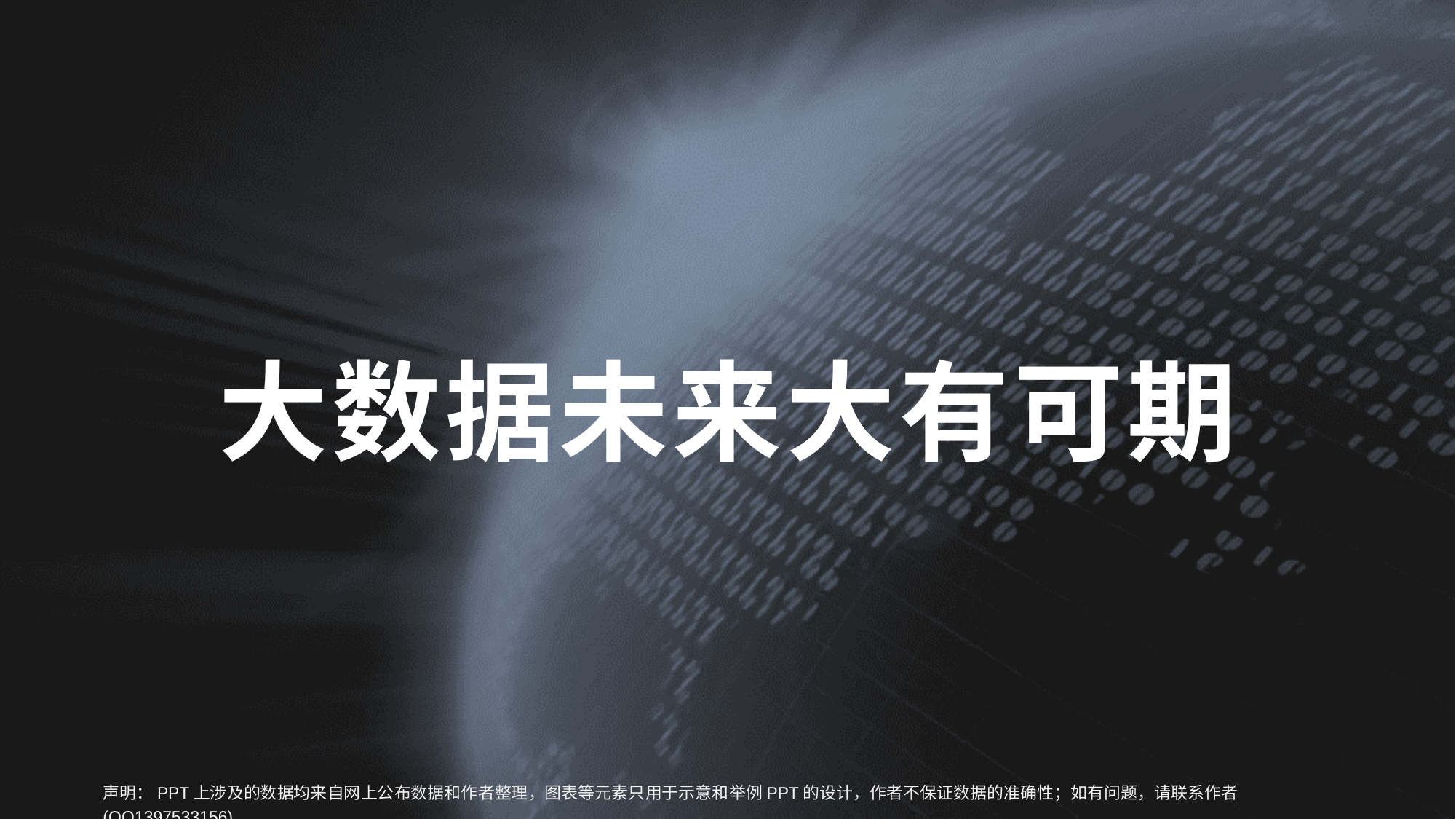

大数据未来大有可期
声明：PPT上涉及的数据均来自网上公布数据和作者整理，图表等元素只用于示意和举例PPT的设计，作者不保证数据的准确性；如有问题，请联系作者(QQ1397533156).